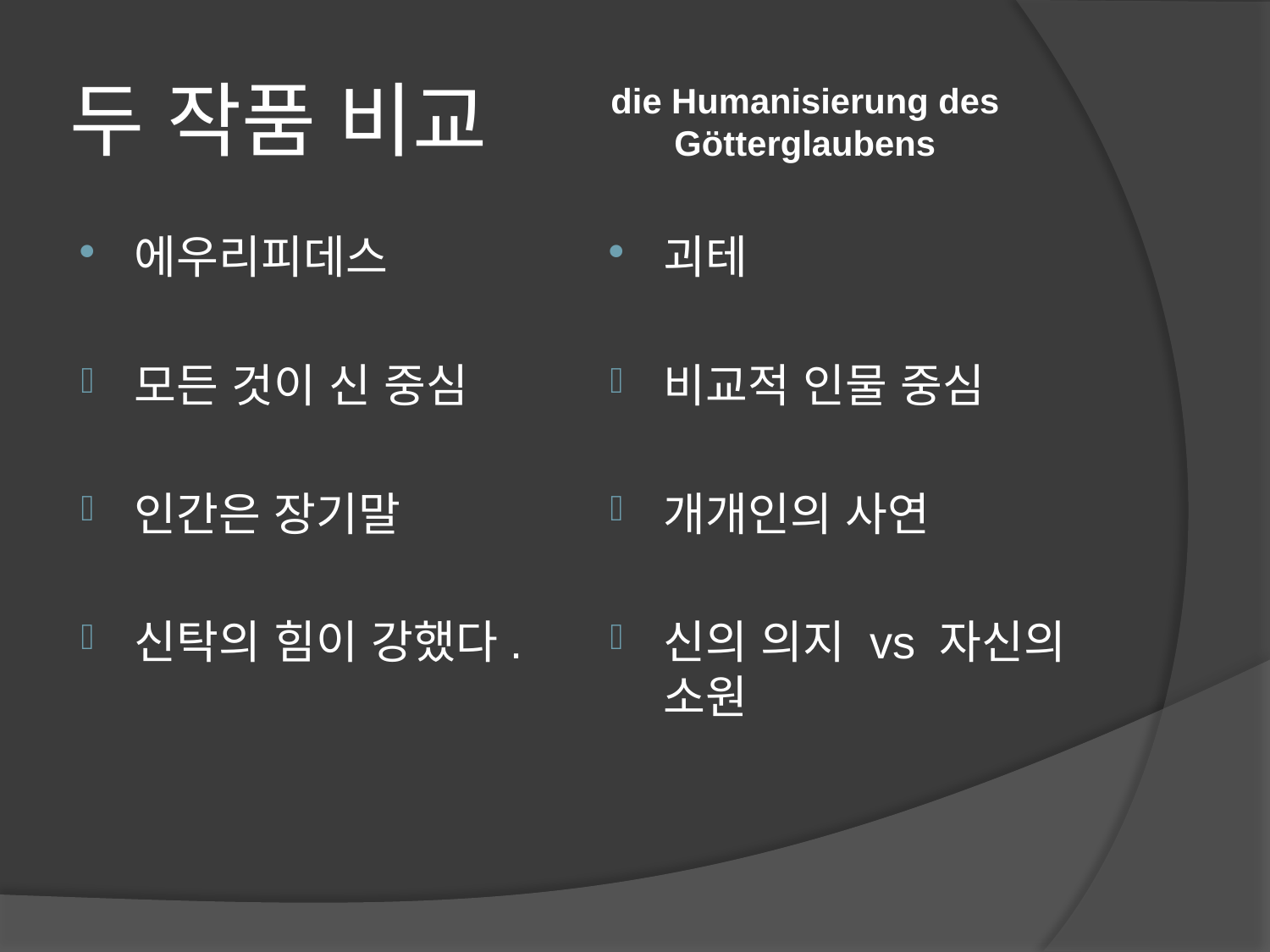

# 두 작품 비교
die Humanisierung des Götterglaubens
에우리피데스

모든 것이 신 중심

인간은 장기말

신탁의 힘이 강했다.
괴테

비교적 인물 중심

개개인의 사연

신의 의지 vs 자신의 소원